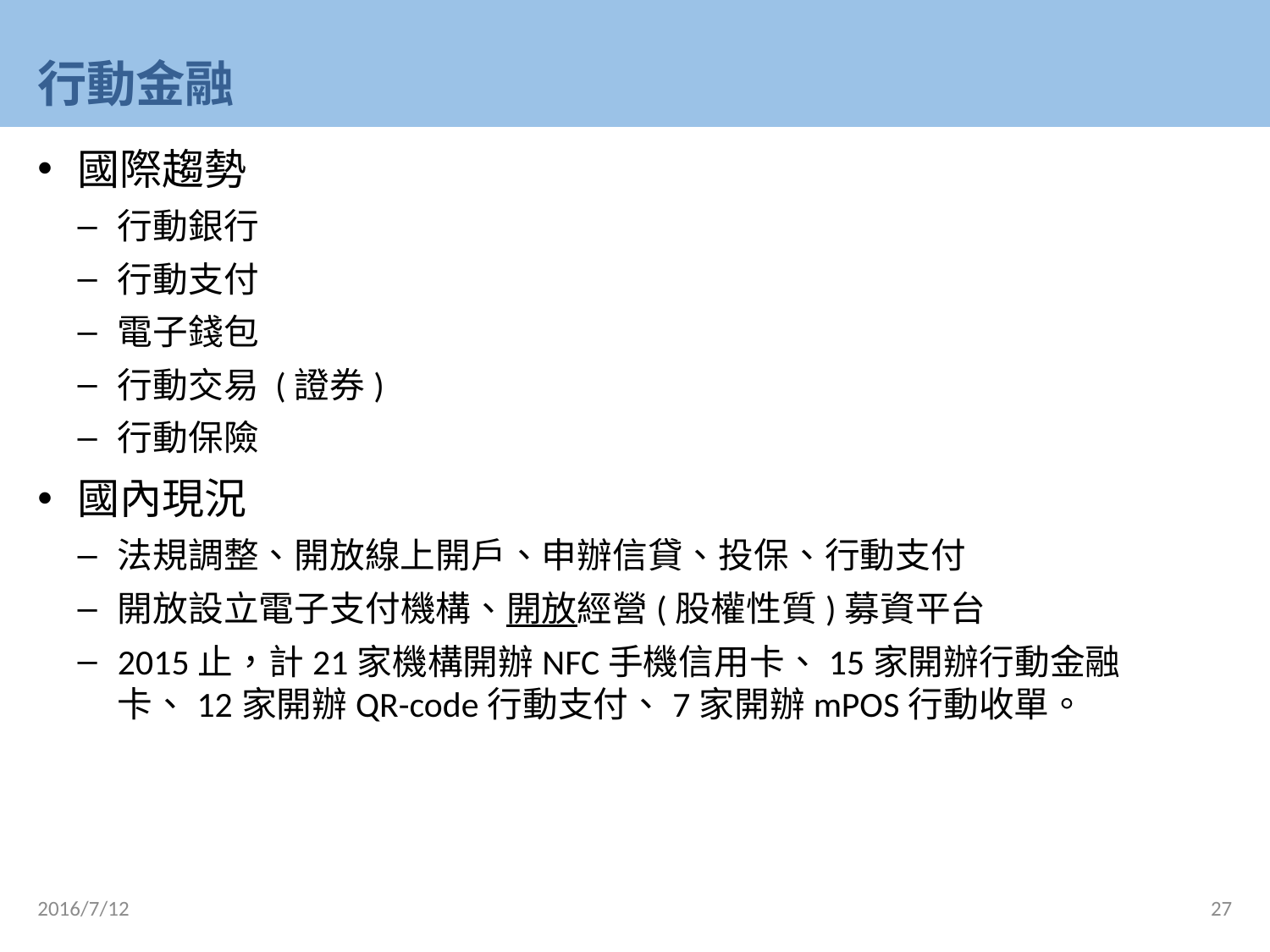

# 行動金融
國際趨勢
行動銀行
行動支付
電子錢包
行動交易 (證券)
行動保險
國內現況
法規調整、開放線上開戶、申辦信貸、投保、行動支付
開放設立電子支付機構、開放經營(股權性質)募資平台
2015止，計21家機構開辦NFC手機信用卡、15家開辦行動金融卡、12家開辦QR-code行動支付、7家開辦mPOS行動收單。
2016/7/12
27